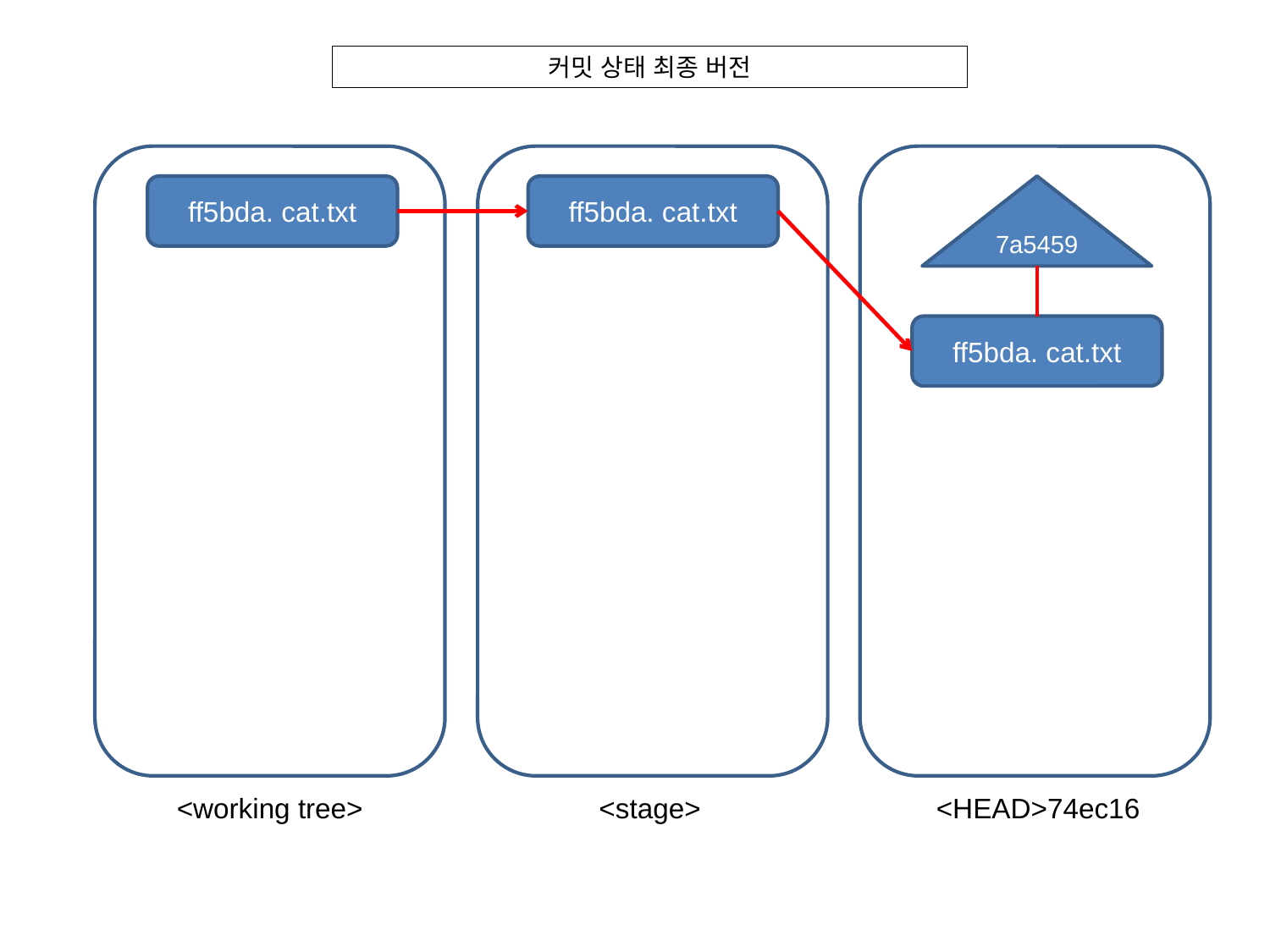

커밋 상태 최종 버전

ff5bda. cat.txt
ff5bda. cat.txt
7a5459
ff5bda. cat.txt
<working tree>
<stage>
<HEAD>74ec16